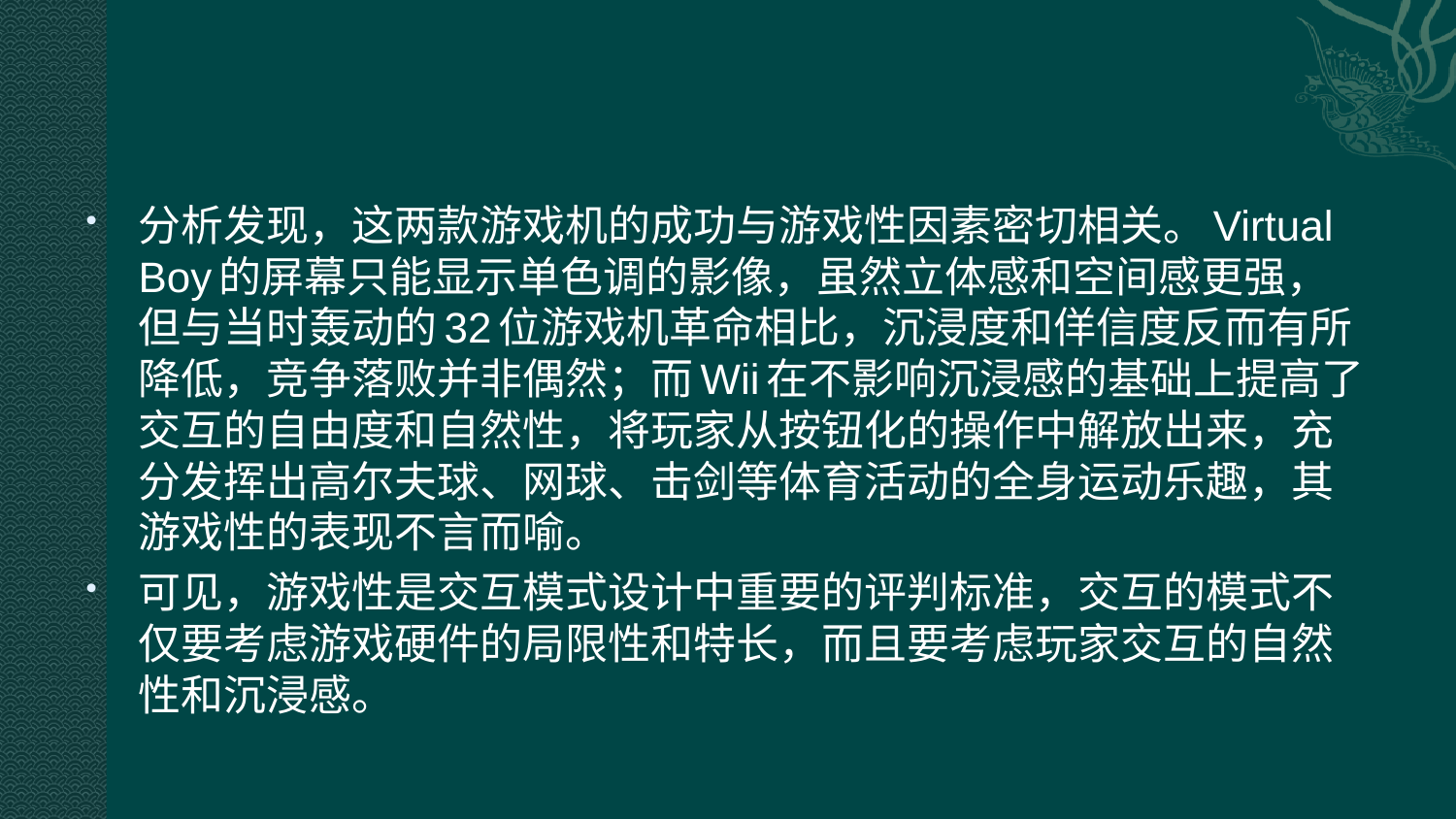

#
分析发现，这两款游戏机的成功与游戏性因素密切相关。Virtual Boy的屏幕只能显示单色调的影像，虽然立体感和空间感更强，但与当时轰动的32位游戏机革命相比，沉浸度和佯信度反而有所降低，竞争落败并非偶然；而Wii在不影响沉浸感的基础上提高了交互的自由度和自然性，将玩家从按钮化的操作中解放出来，充分发挥出高尔夫球、网球、击剑等体育活动的全身运动乐趣，其游戏性的表现不言而喻。
可见，游戏性是交互模式设计中重要的评判标准，交互的模式不仅要考虑游戏硬件的局限性和特长，而且要考虑玩家交互的自然性和沉浸感。